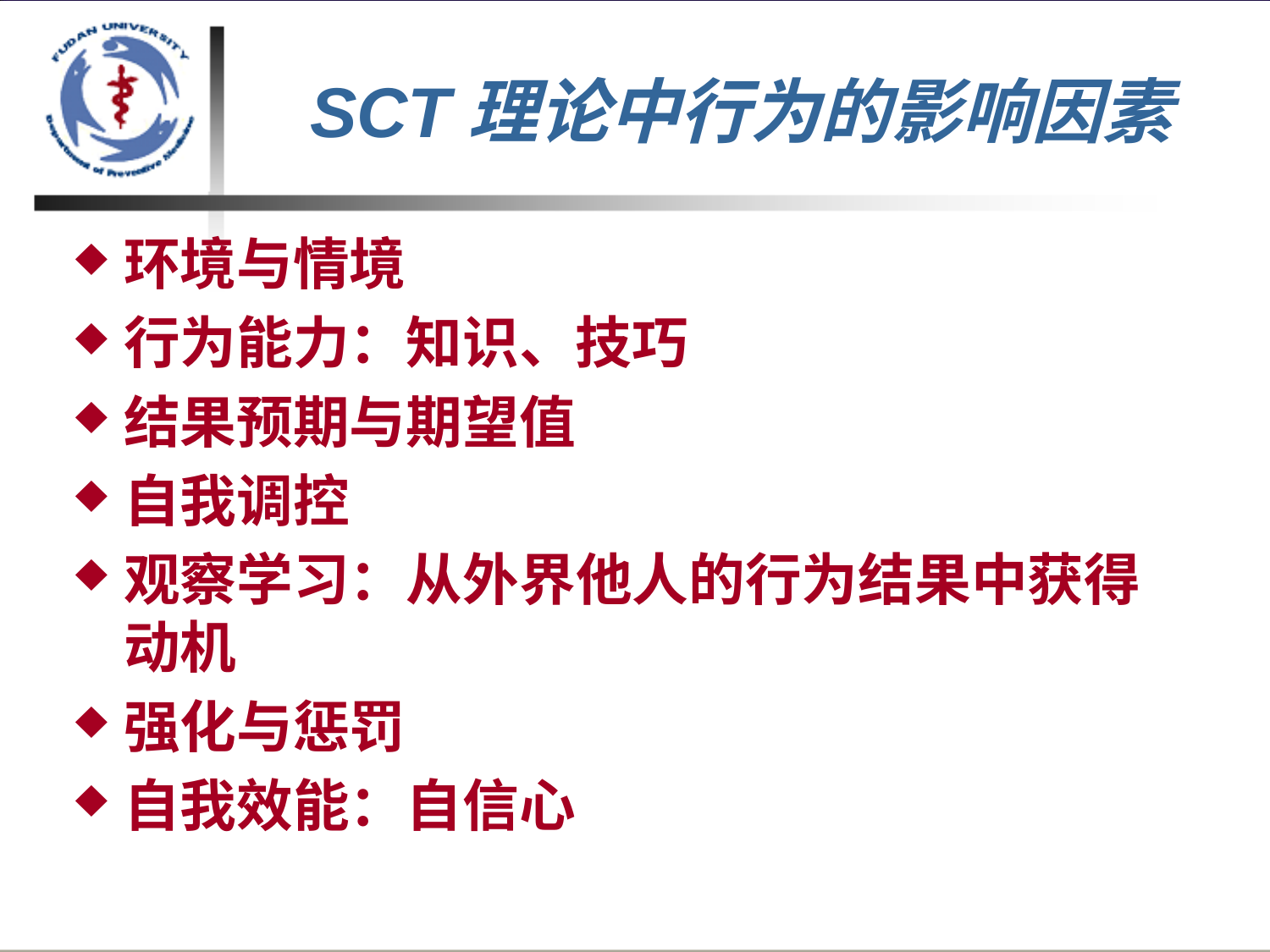

# SCT理论中行为的影响因素
环境与情境
行为能力：知识、技巧
结果预期与期望值
自我调控
观察学习：从外界他人的行为结果中获得动机
强化与惩罚
自我效能：自信心